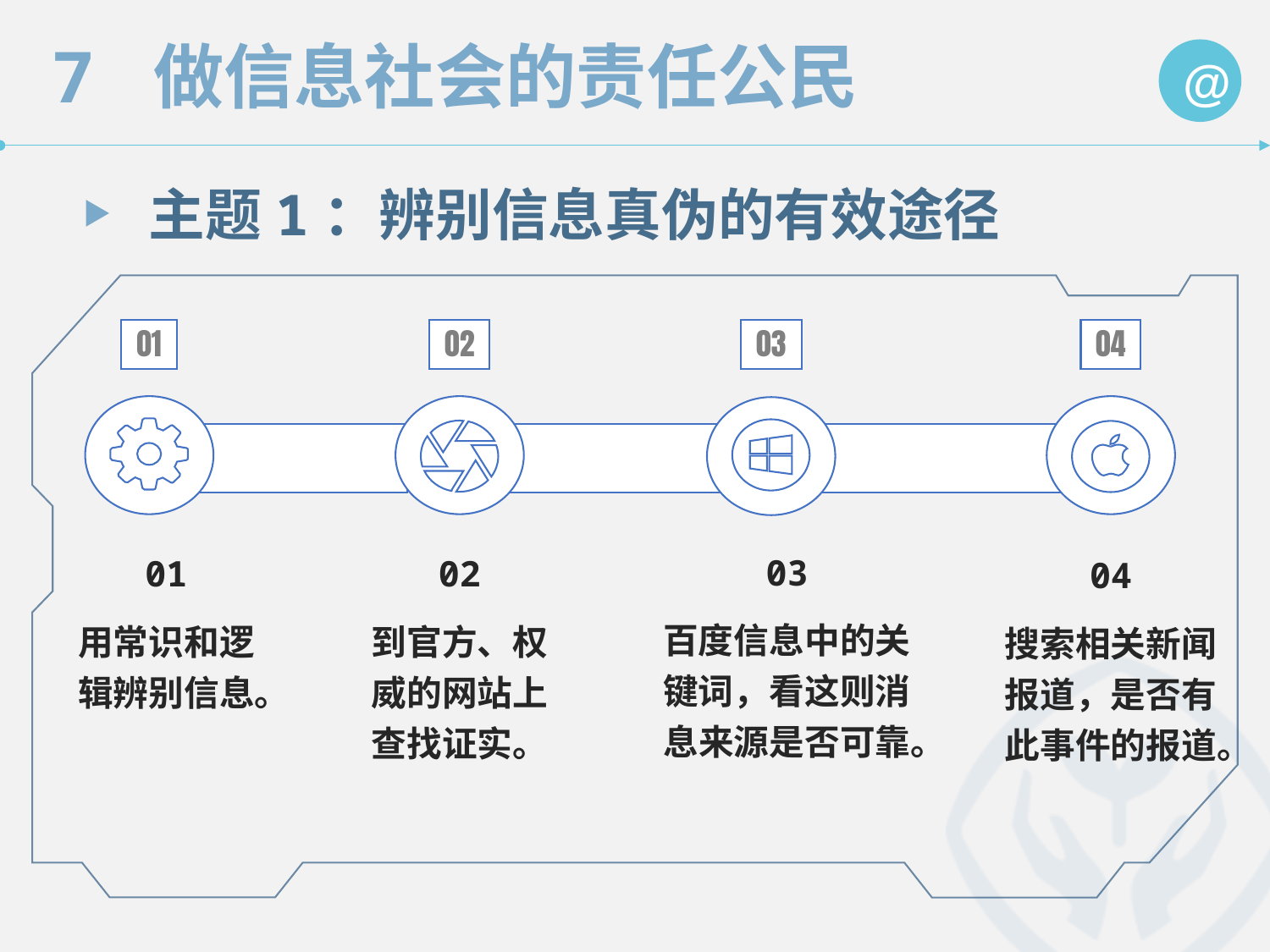

主题1：辨别信息真伪的有效途径

01
02
03
04

03
百度信息中的关键词，看这则消息来源是否可靠。

01
用常识和逻辑辨别信息。

02
到官方、权威的网站上查找证实。

04
搜索相关新闻报道，是否有此事件的报道。